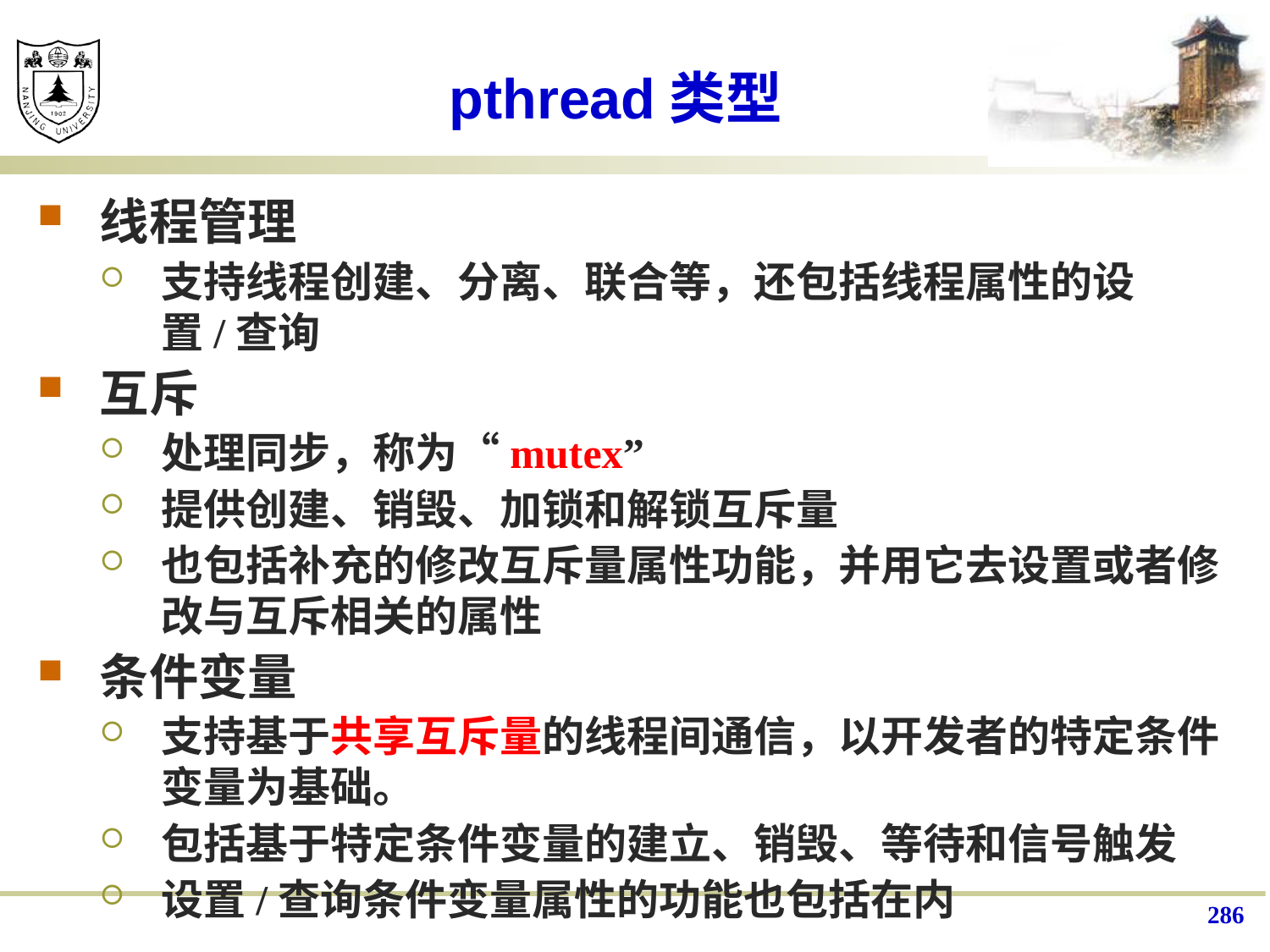

# pthread类型
线程管理
支持线程创建、分离、联合等，还包括线程属性的设置/查询
互斥
处理同步，称为“mutex”
提供创建、销毁、加锁和解锁互斥量
也包括补充的修改互斥量属性功能，并用它去设置或者修改与互斥相关的属性
条件变量
支持基于共享互斥量的线程间通信，以开发者的特定条件变量为基础。
包括基于特定条件变量的建立、销毁、等待和信号触发
设置/查询条件变量属性的功能也包括在内
286